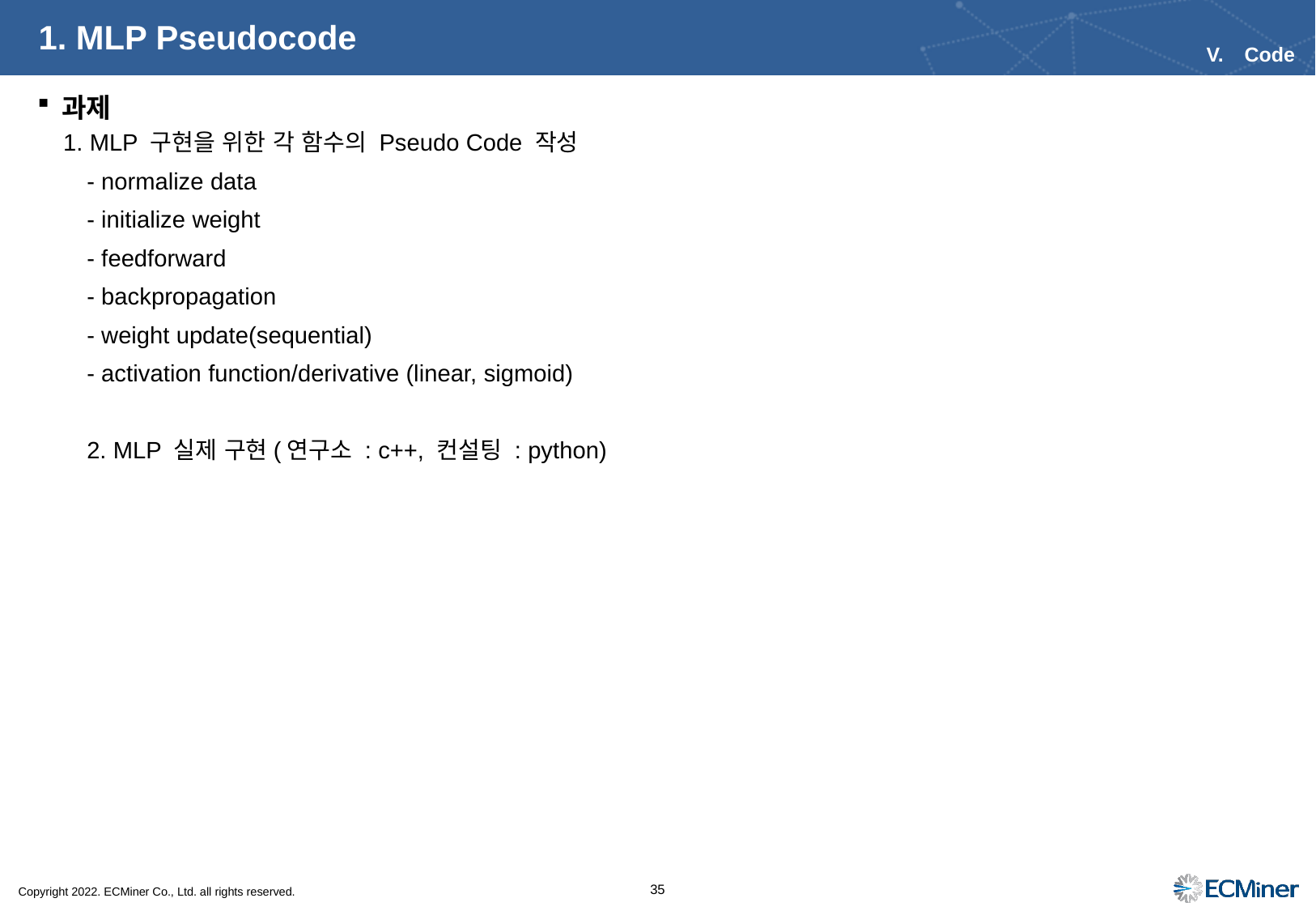

# 1. MLP Pseudocode
Code
과제
1. MLP 구현을 위한 각 함수의 Pseudo Code 작성
- normalize data
- initialize weight
- feedforward
- backpropagation
- weight update(sequential)
- activation function/derivative (linear, sigmoid)

2. MLP 실제 구현(연구소 : c++, 컨설팅 : python)